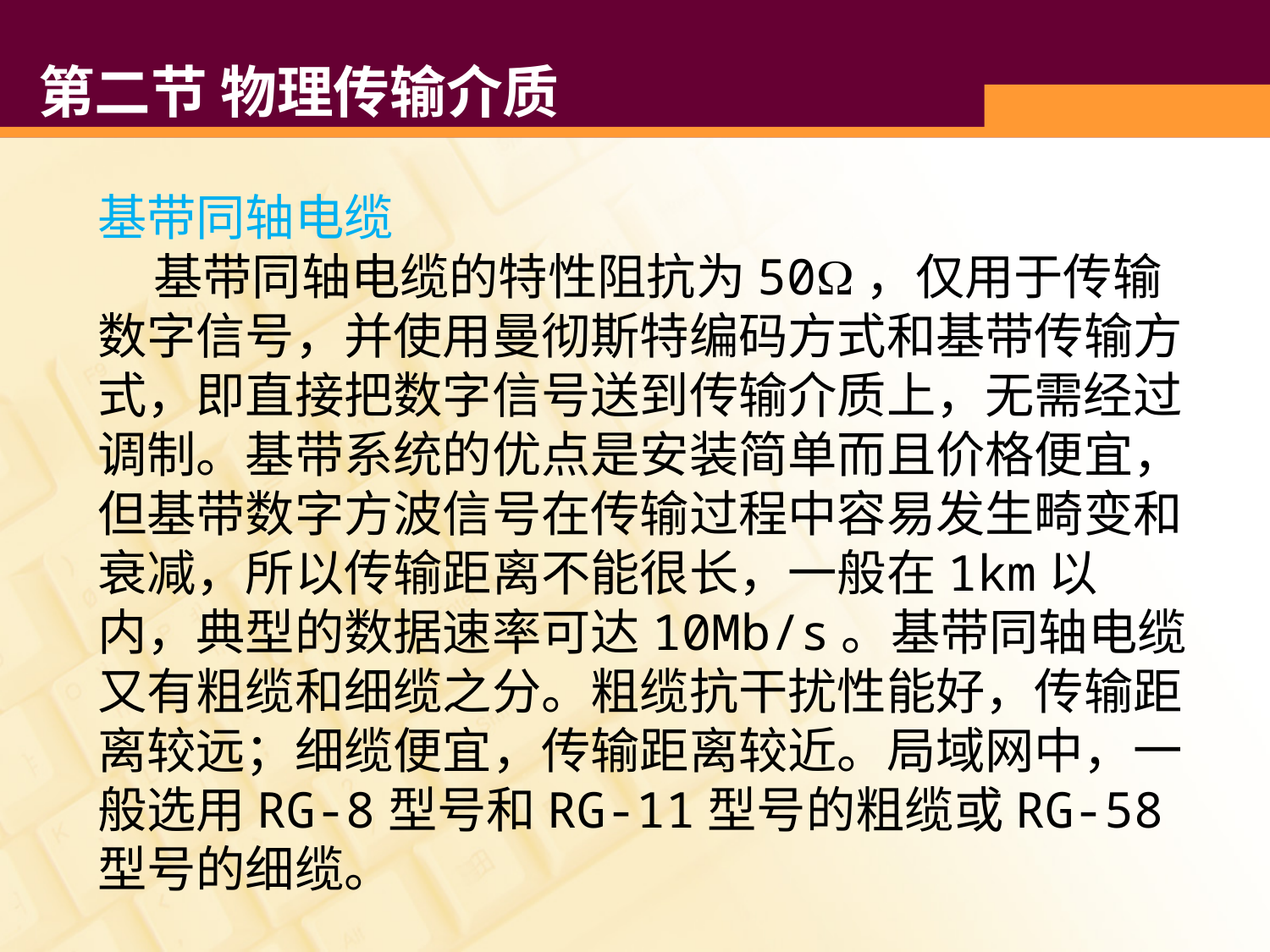

# 第二节 物理传输介质
基带同轴电缆
    基带同轴电缆的特性阻抗为50Ω，仅用于传输数字信号，并使用曼彻斯特编码方式和基带传输方式，即直接把数字信号送到传输介质上，无需经过调制。基带系统的优点是安装简单而且价格便宜，但基带数字方波信号在传输过程中容易发生畸变和衰减，所以传输距离不能很长，一般在1km以内，典型的数据速率可达10Mb/s。基带同轴电缆又有粗缆和细缆之分。粗缆抗干扰性能好，传输距离较远；细缆便宜，传输距离较近。局域网中，一般选用RG-8型号和RG-11型号的粗缆或RG-58型号的细缆。